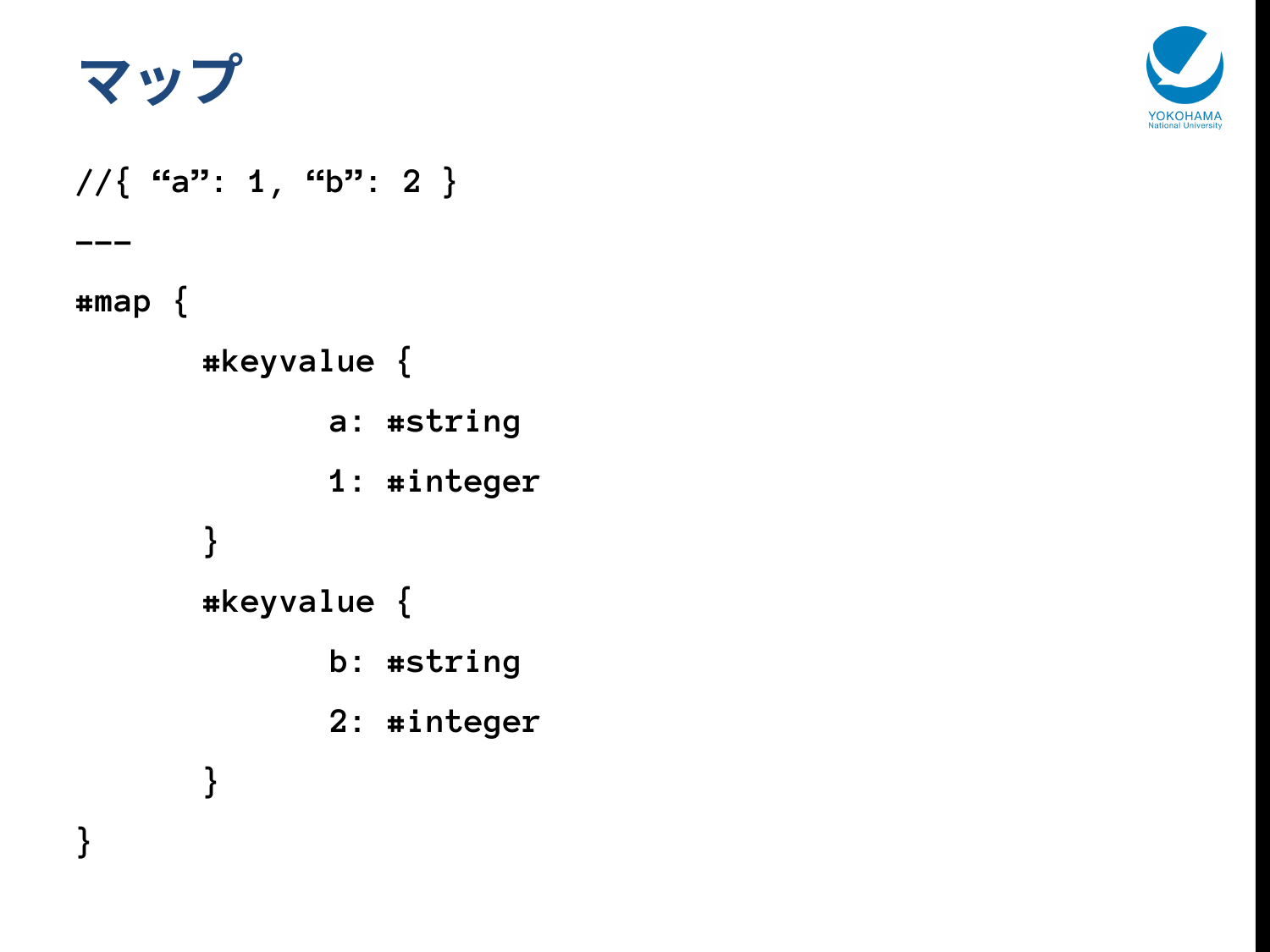

# マップ
//{ “a”: 1, “b”: 2 }
---
#map {
	#keyvalue {
		a: #string
		1: #integer
	}
	#keyvalue {
		b: #string
		2: #integer
	}
}